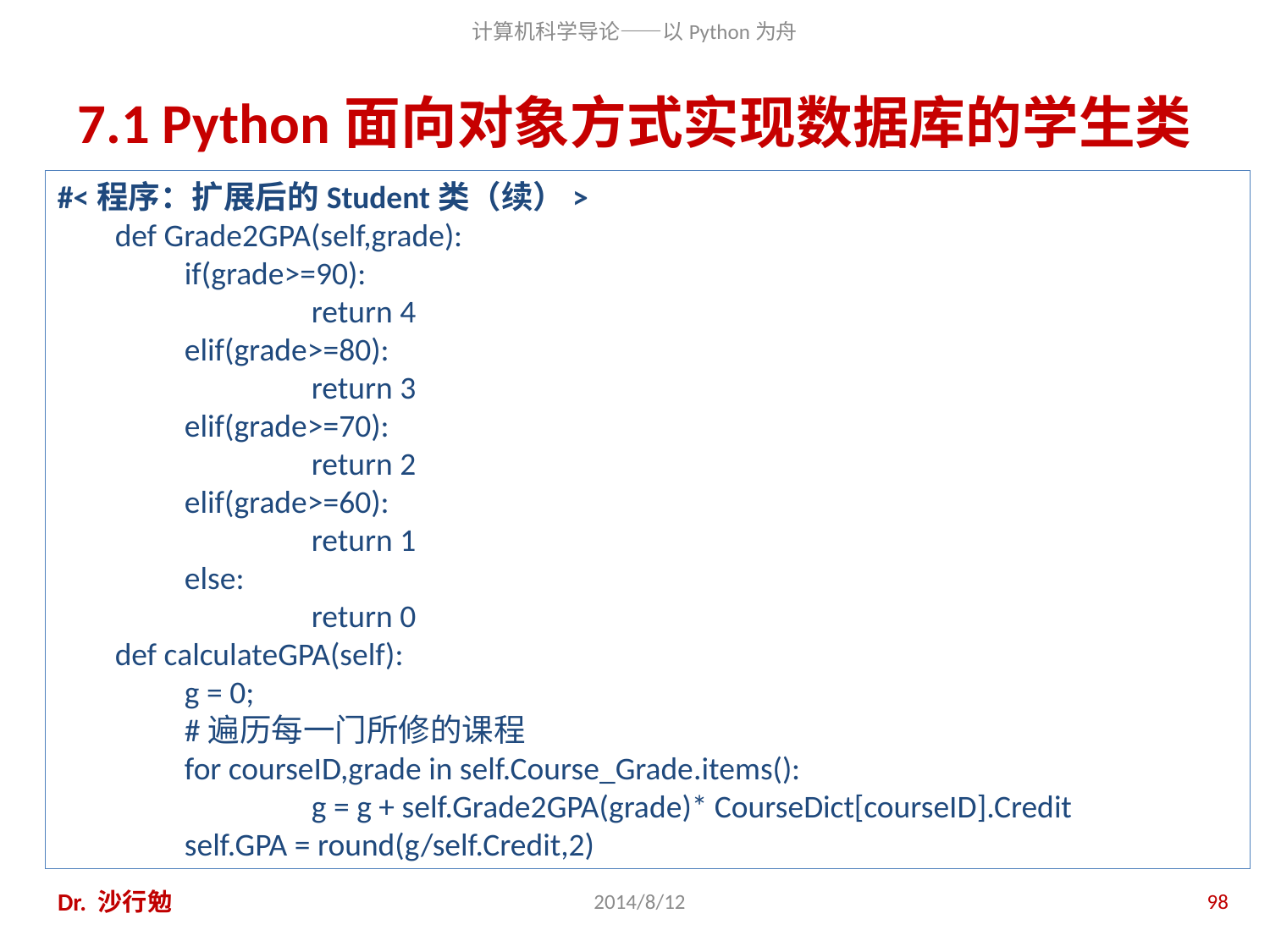

# 7.1 Python面向对象方式实现数据库的学生类
#<程序：扩展后的Student类（续）>
        def Grade2GPA(self,grade):
	if(grade>=90):
		return 4
	elif(grade>=80):
		return 3
	elif(grade>=70):
		return 2
	elif(grade>=60):
		return 1
	else:
		return 0
        def calculateGPA(self):
	g = 0;
	#遍历每一门所修的课程
	for courseID,grade in self.Course_Grade.items():
		g = g + self.Grade2GPA(grade)* CourseDict[courseID].Credit
	self.GPA = round(g/self.Credit,2)
Dr. 沙行勉
2014/8/12
98